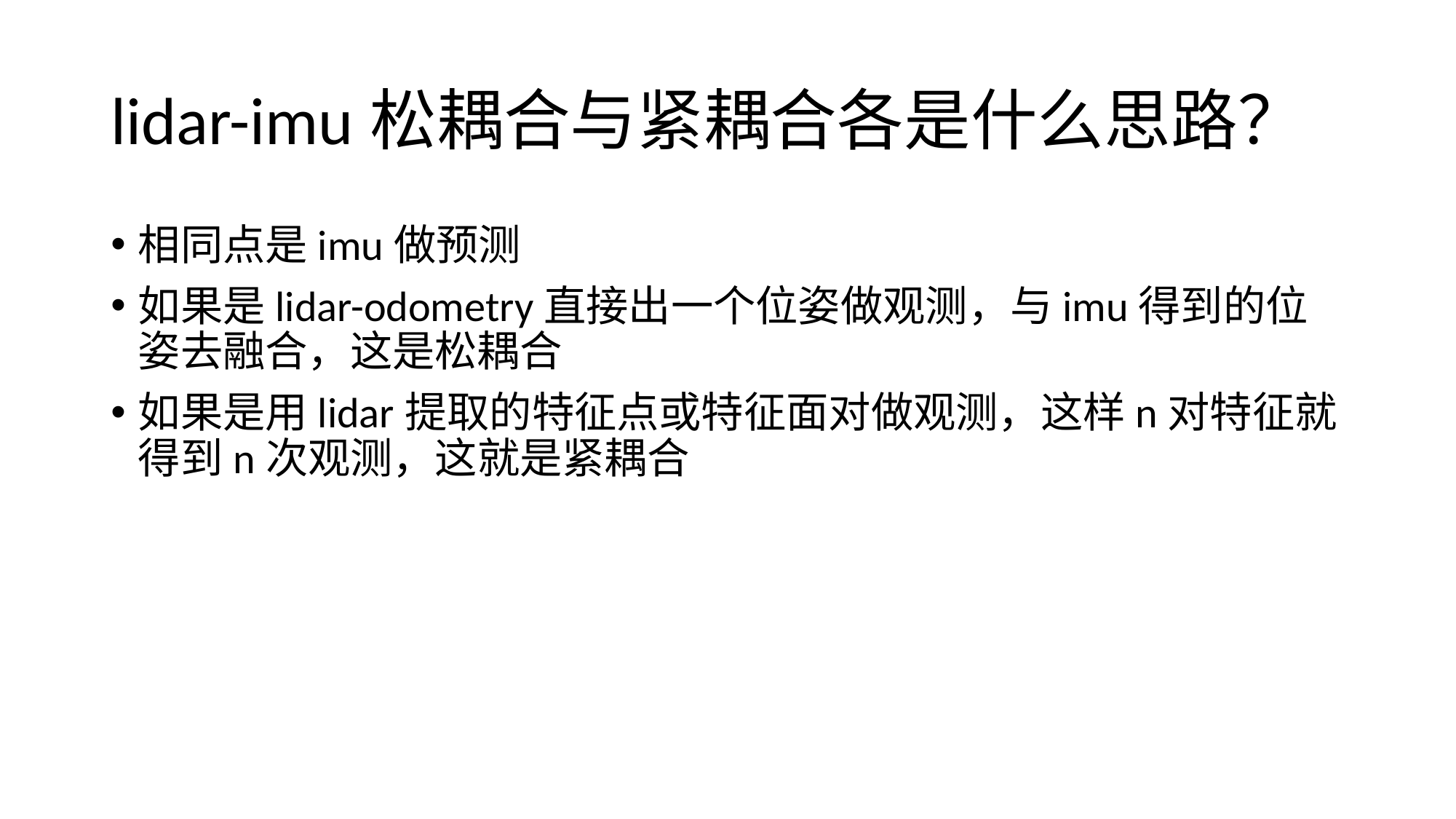

# lidar-imu松耦合与紧耦合各是什么思路？
相同点是imu做预测
如果是lidar-odometry直接出一个位姿做观测，与imu得到的位姿去融合，这是松耦合
如果是用lidar提取的特征点或特征面对做观测，这样n对特征就得到n次观测，这就是紧耦合